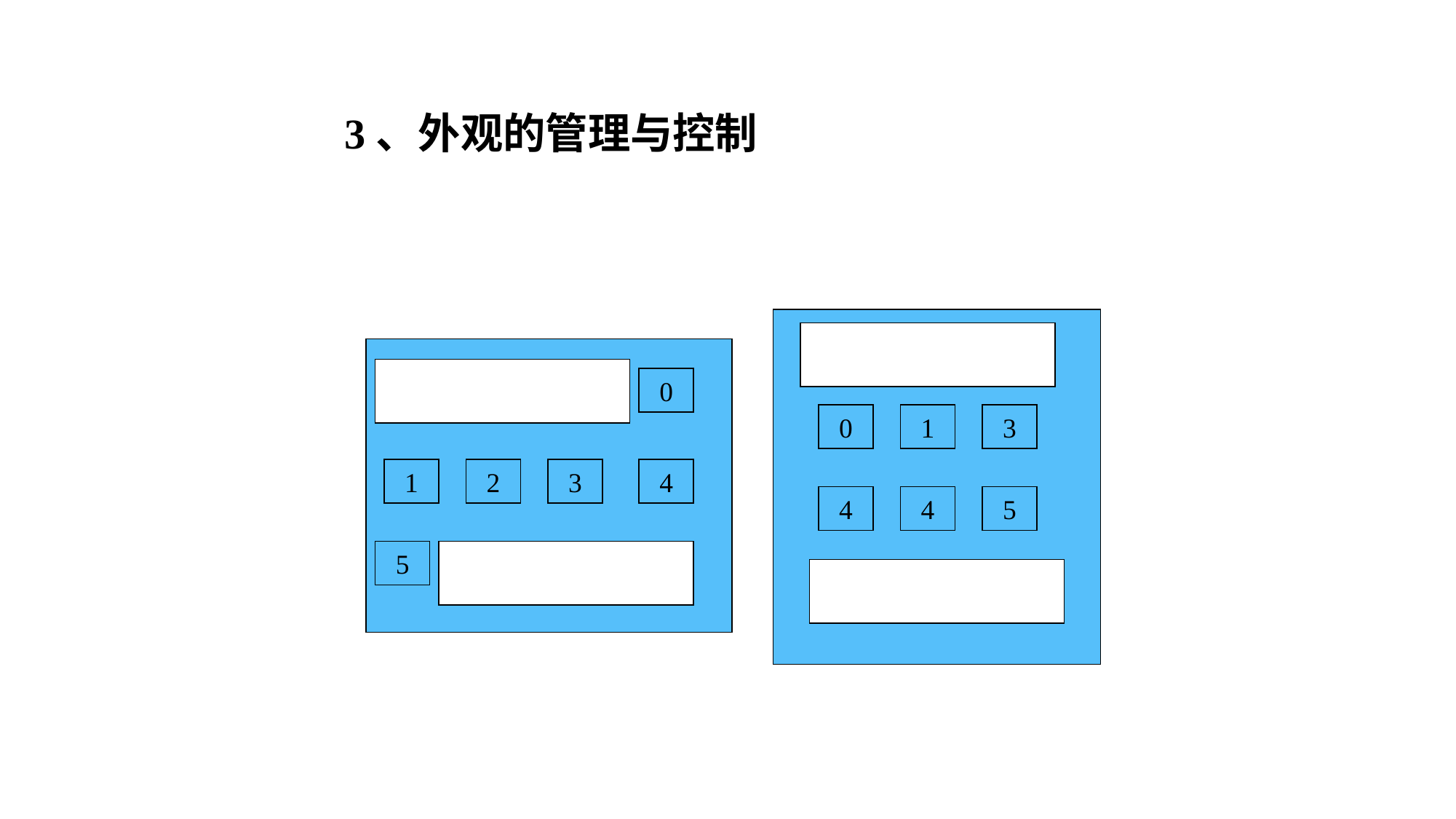

3、外观的管理与控制

0
0
1
3
1
2
3
4
4
4
5
5